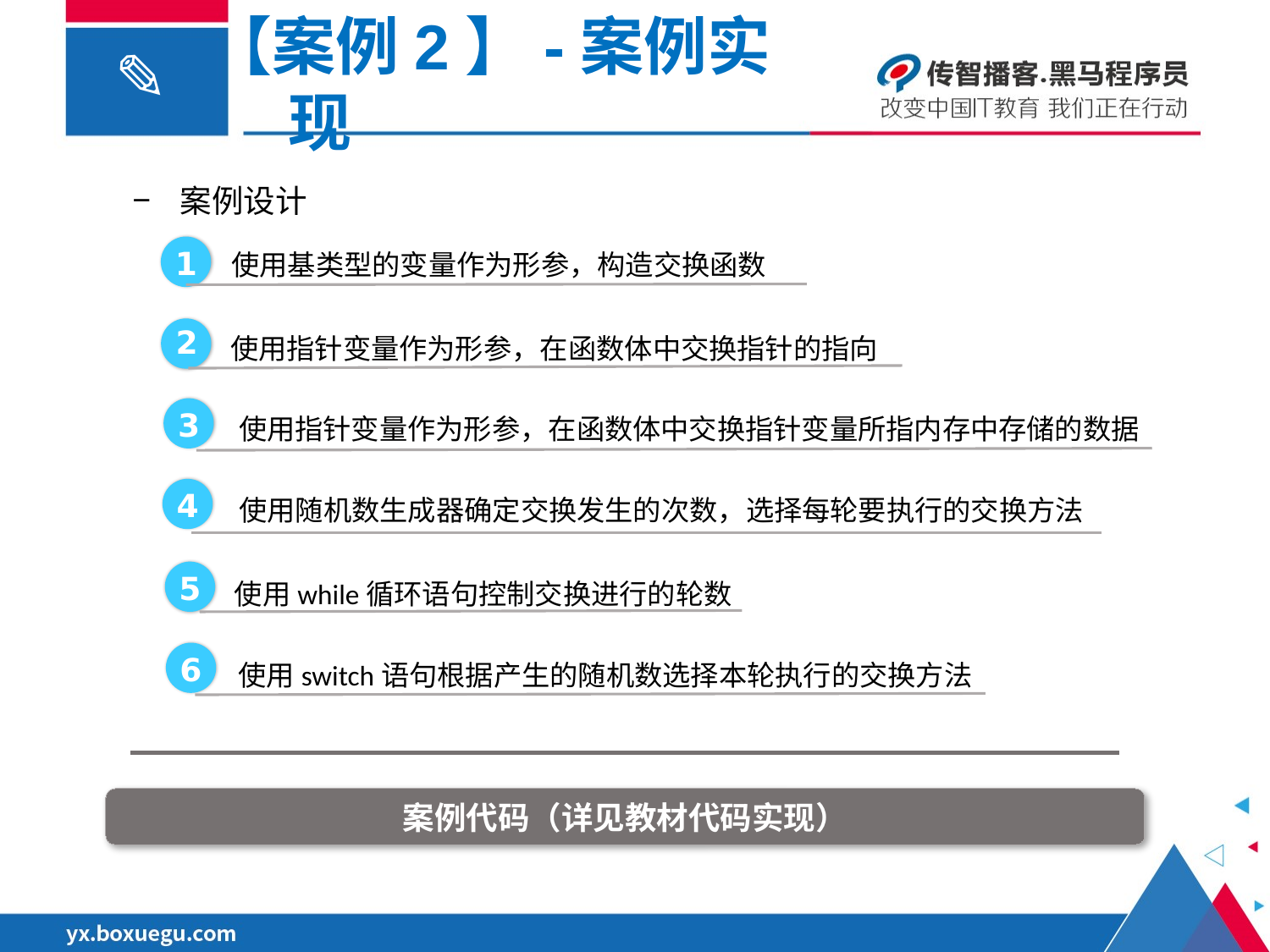

【案例2】-案例实现
案例设计
使用基类型的变量作为形参，构造交换函数

1
使用指针变量作为形参，在函数体中交换指针的指向
2

使用指针变量作为形参，在函数体中交换指针变量所指内存中存储的数据

3
使用随机数生成器确定交换发生的次数，选择每轮要执行的交换方法

4
使用while循环语句控制交换进行的轮数

5
使用switch语句根据产生的随机数选择本轮执行的交换方法

6
案例代码（详见教材代码实现）